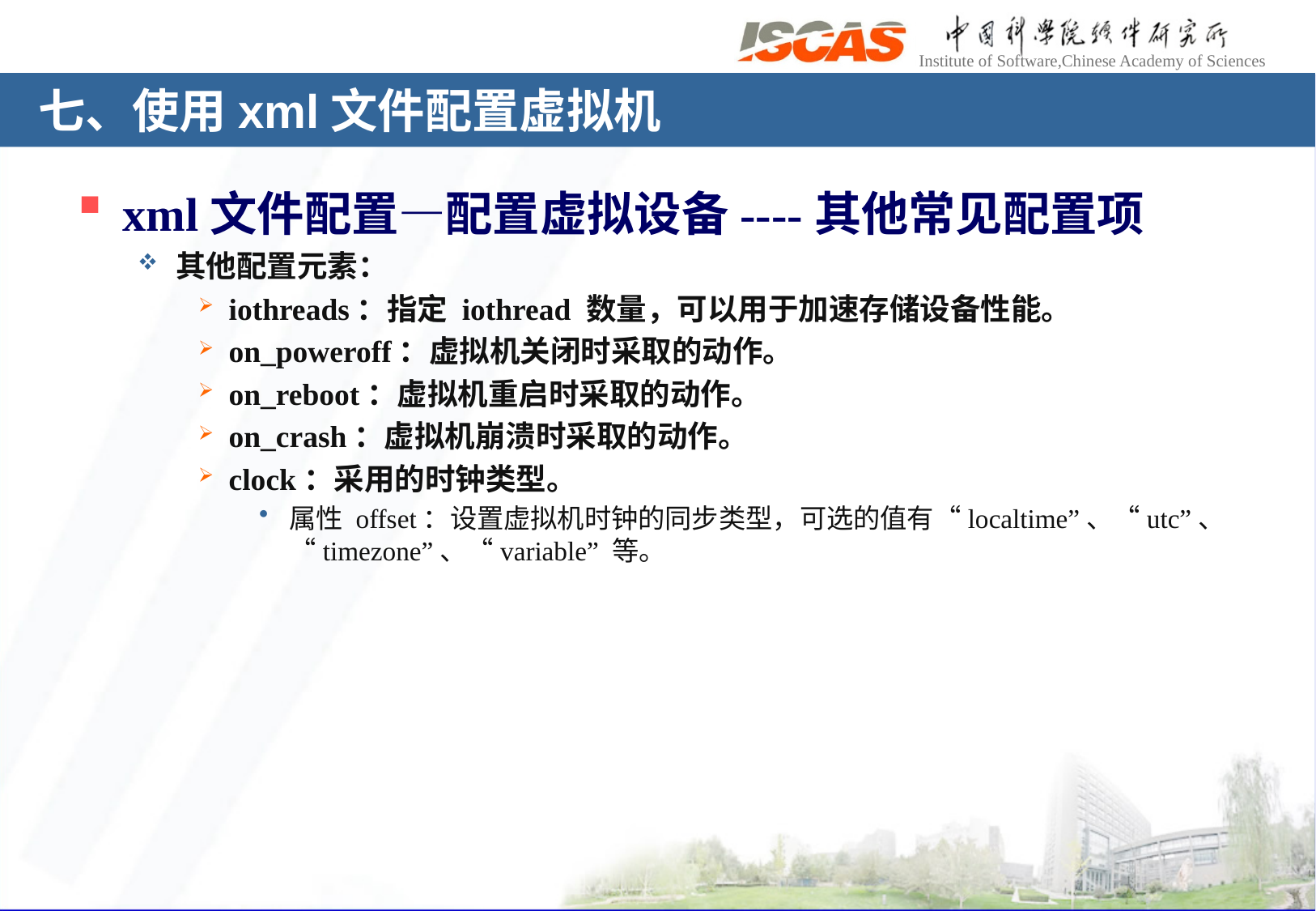

# 七、使用xml文件配置虚拟机
xml文件配置—配置虚拟设备----其他常见配置项
其他配置元素：
iothreads：指定 iothread 数量，可以用于加速存储设备性能。
on_poweroff：虚拟机关闭时采取的动作。
on_reboot：虚拟机重启时采取的动作。
on_crash：虚拟机崩溃时采取的动作。
clock：采用的时钟类型。
属性 offset：设置虚拟机时钟的同步类型，可选的值有“localtime”、“utc”、“timezone”、“variable” 等。